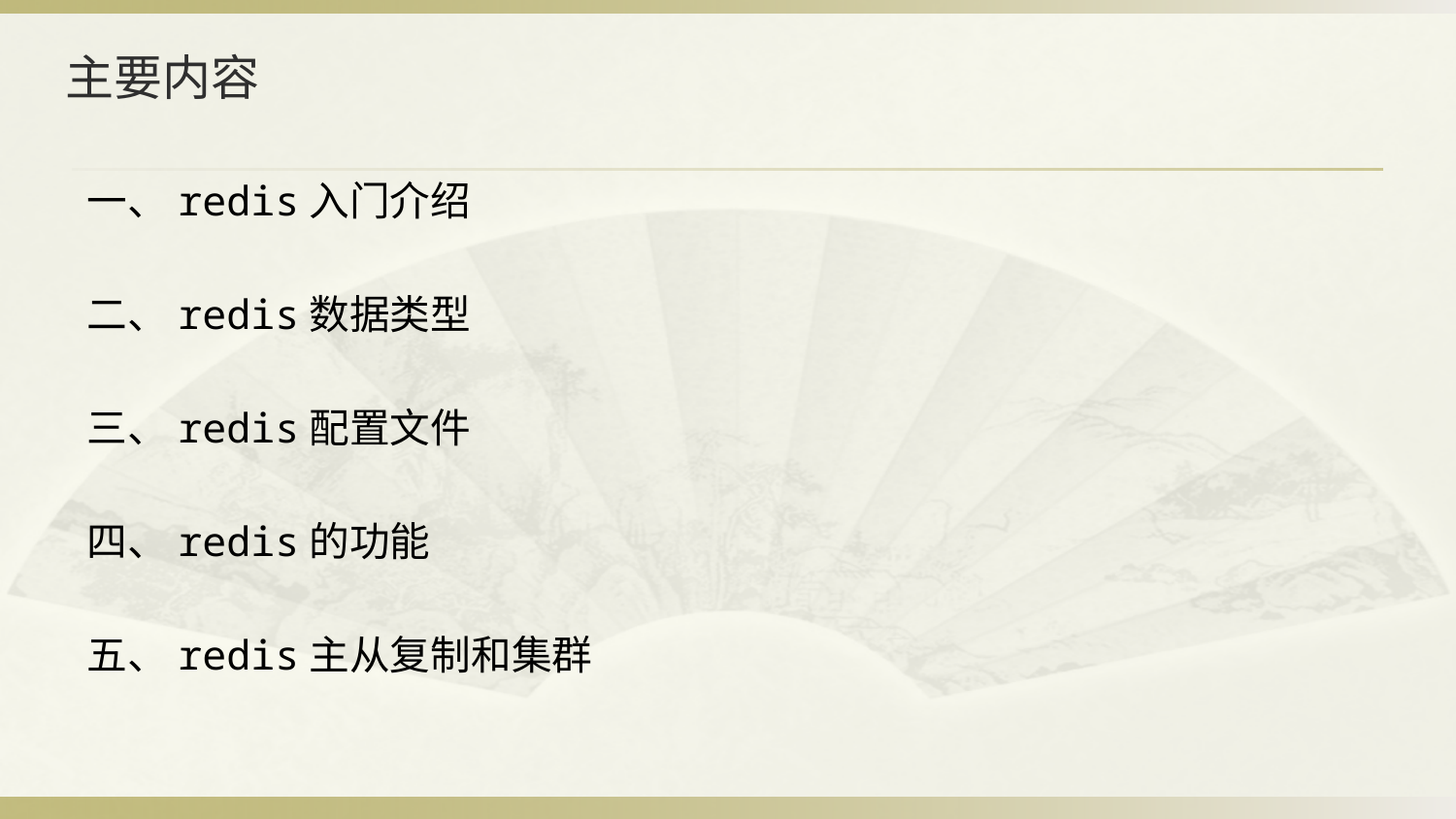

# 主要内容
一、redis入门介绍

二、redis数据类型

三、redis配置文件

四、redis的功能

五、redis主从复制和集群